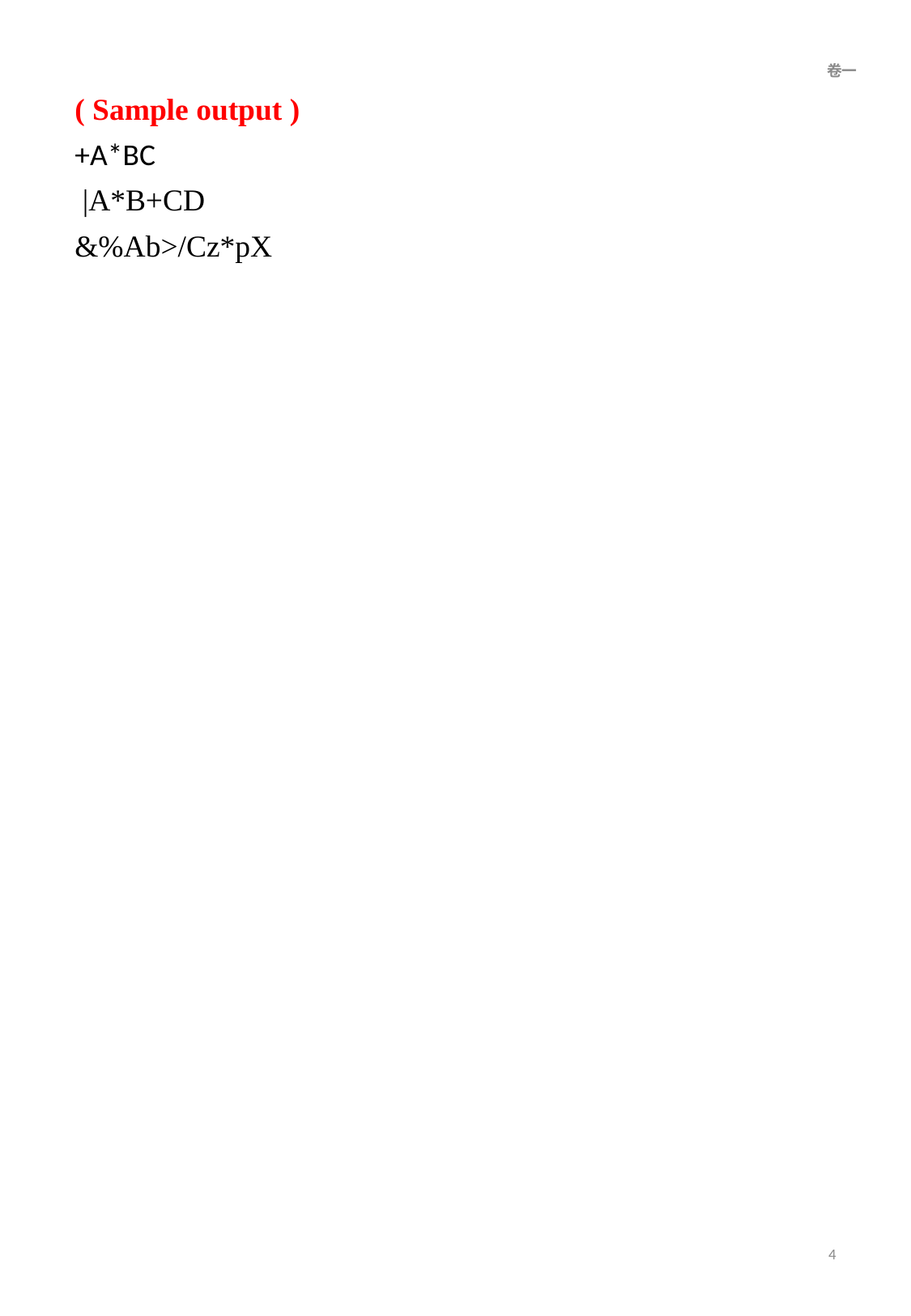

卷一
( Sample output )
+A*BC
 |A*B+CD
&%Ab>/Cz*pX

4